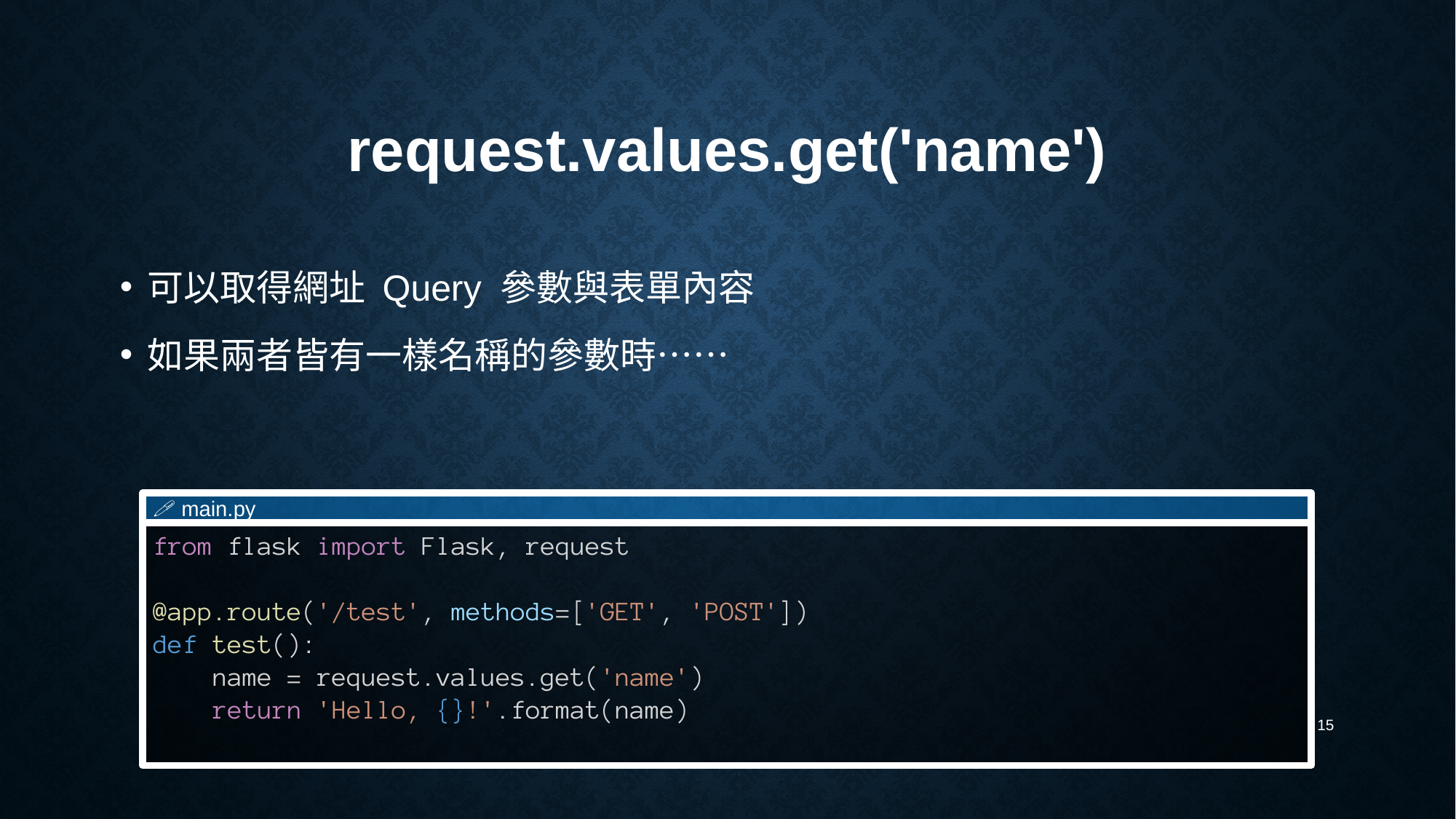

# request.values.get('name')
可以取得網址 Query 參數與表單內容
如果兩者皆有一樣名稱的參數時……
🖊 main.py
from flask import Flask, request

@app.route('/test', methods=['GET', 'POST'])
def test():
    name = request.values.get('name')
    return 'Hello, {}!'.format(name)
15